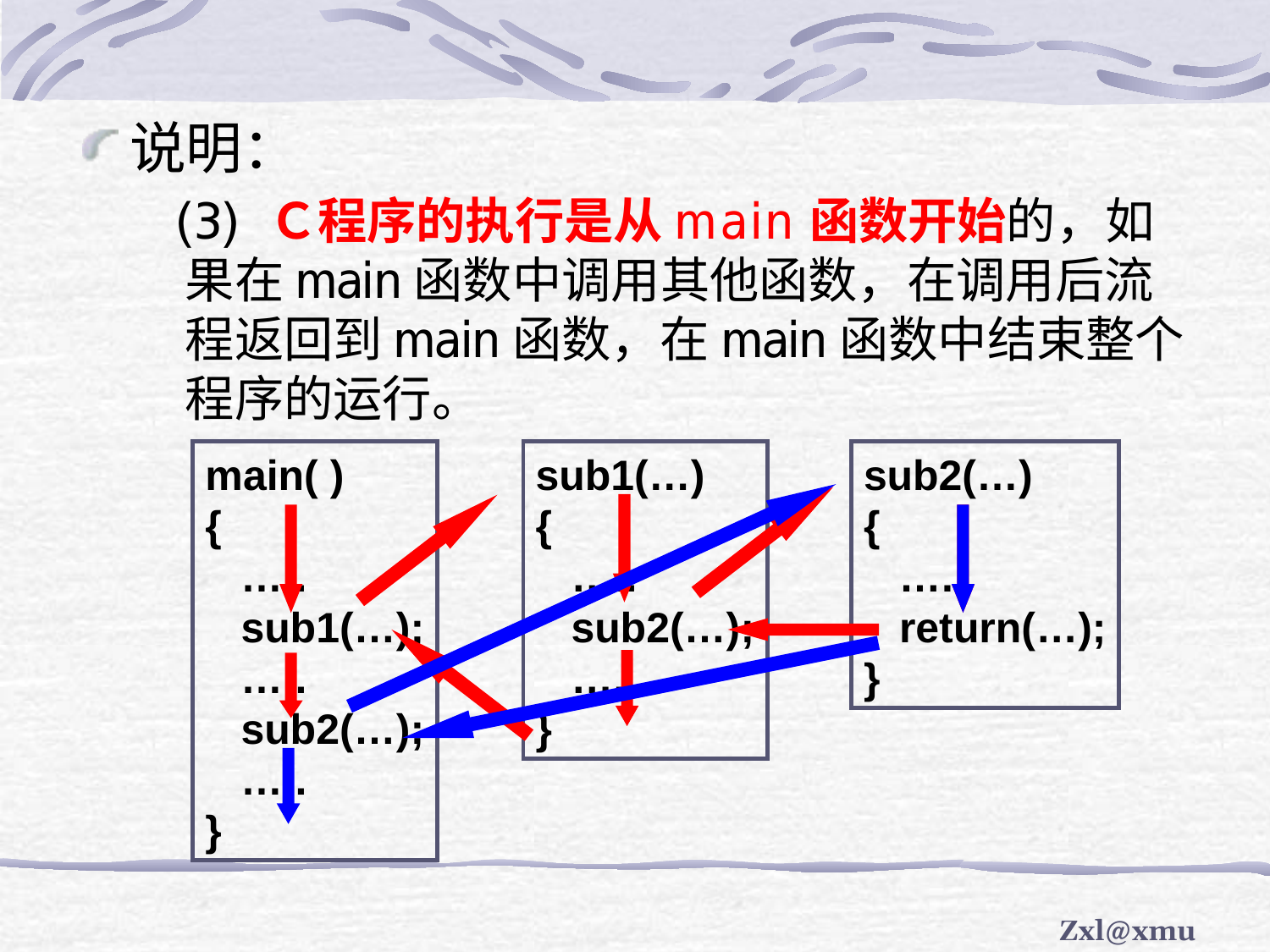

说明：
  (3) Ｃ程序的执行是从main函数开始的，如果在main函数中调用其他函数，在调用后流程返回到main函数，在main函数中结束整个程序的运行。
main( )
{
   …..
   sub1(…);
   …..
   sub2(…);
   …..
}
sub1(…)
{
   …..
   sub2(…);
   …..
}
sub2(…)
{
   …..
   return(…);
}